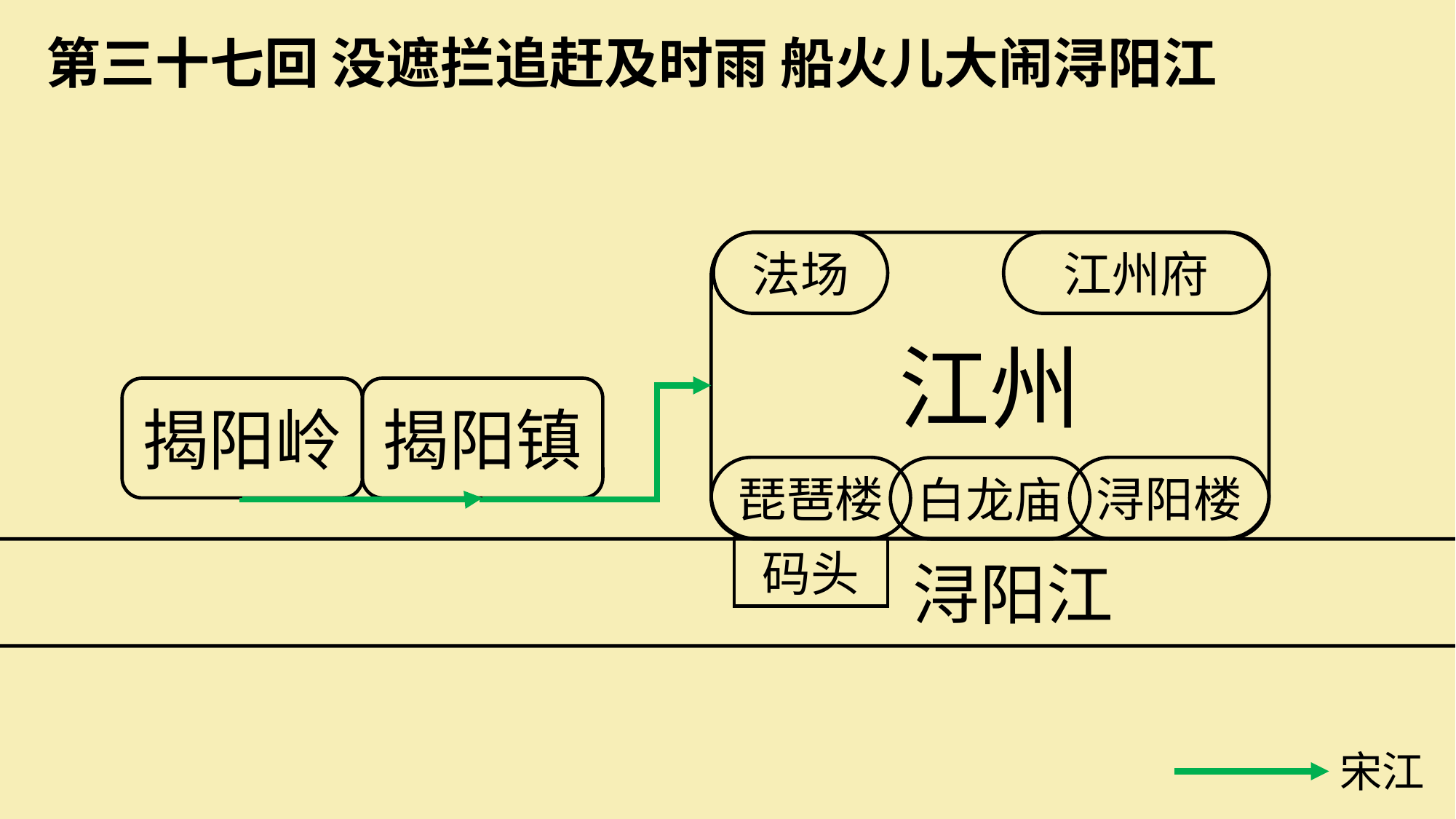

第三十七回 没遮拦追赶及时雨 船火儿大闹浔阳江
江州
江州府
琵琶楼
浔阳楼
码头
法场
白龙庙
揭阳岭
揭阳镇
浔阳江
宋江